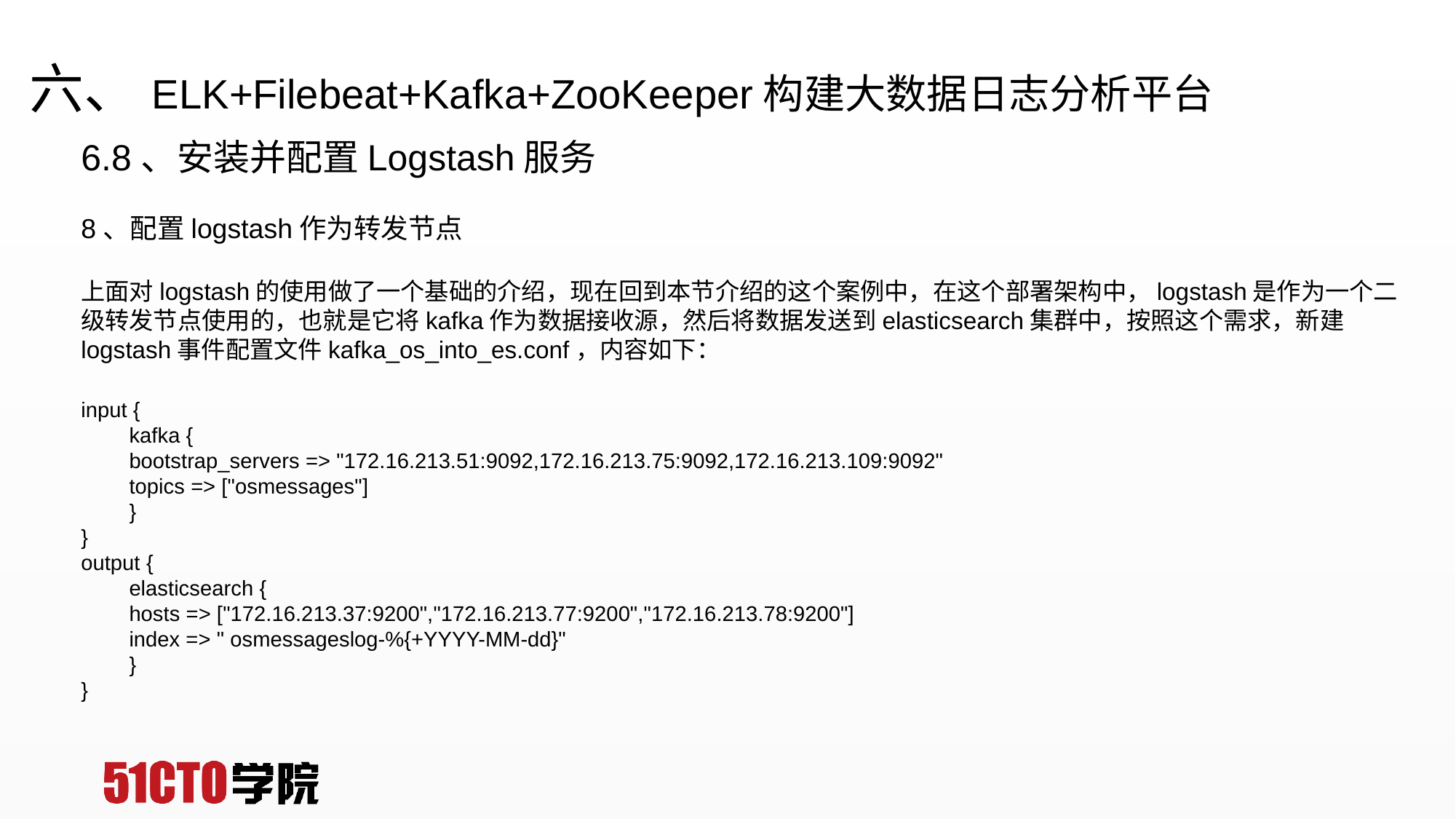

# 六、ELK+Filebeat+Kafka+ZooKeeper构建大数据日志分析平台
6.8、安装并配置Logstash服务

8、配置logstash作为转发节点

上面对logstash的使用做了一个基础的介绍，现在回到本节介绍的这个案例中，在这个部署架构中，logstash是作为一个二级转发节点使用的，也就是它将kafka作为数据接收源，然后将数据发送到elasticsearch集群中，按照这个需求，新建logstash事件配置文件kafka_os_into_es.conf，内容如下：

input {
        kafka {
        bootstrap_servers => "172.16.213.51:9092,172.16.213.75:9092,172.16.213.109:9092"
        topics => ["osmessages"]
        }
}
output {
        elasticsearch {
        hosts => ["172.16.213.37:9200","172.16.213.77:9200","172.16.213.78:9200"]
        index => " osmessageslog-%{+YYYY-MM-dd}"
        }
}